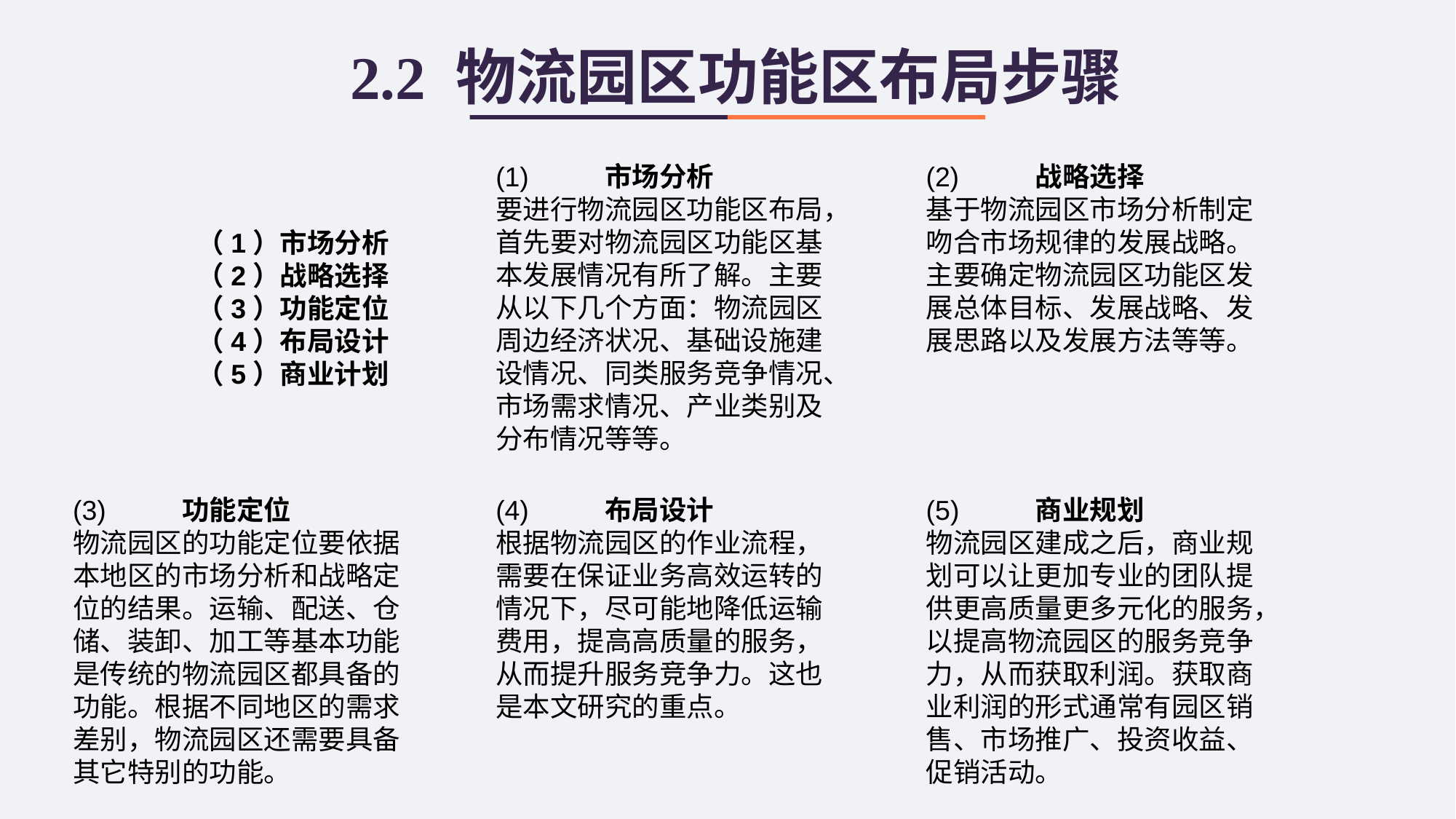

# 2.2 物流园区功能区布局步骤
(1)	市场分析
要进行物流园区功能区布局，首先要对物流园区功能区基本发展情况有所了解。主要从以下几个方面：物流园区周边经济状况、基础设施建设情况、同类服务竞争情况、市场需求情况、产业类别及分布情况等等。
(2)	战略选择
基于物流园区市场分析制定吻合市场规律的发展战略。主要确定物流园区功能区发展总体目标、发展战略、发展思路以及发展方法等等。
（1）市场分析
（2）战略选择
（3）功能定位
（4）布局设计
（5）商业计划
(3)	功能定位
物流园区的功能定位要依据本地区的市场分析和战略定位的结果。运输、配送、仓储、装卸、加工等基本功能是传统的物流园区都具备的功能。根据不同地区的需求差别，物流园区还需要具备其它特别的功能。
(4)	布局设计
根据物流园区的作业流程，需要在保证业务高效运转的情况下，尽可能地降低运输费用，提高高质量的服务，从而提升服务竞争力。这也是本文研究的重点。
(5)	商业规划
物流园区建成之后，商业规划可以让更加专业的团队提供更高质量更多元化的服务，以提高物流园区的服务竞争力，从而获取利润。获取商业利润的形式通常有园区销售、市场推广、投资收益、促销活动。